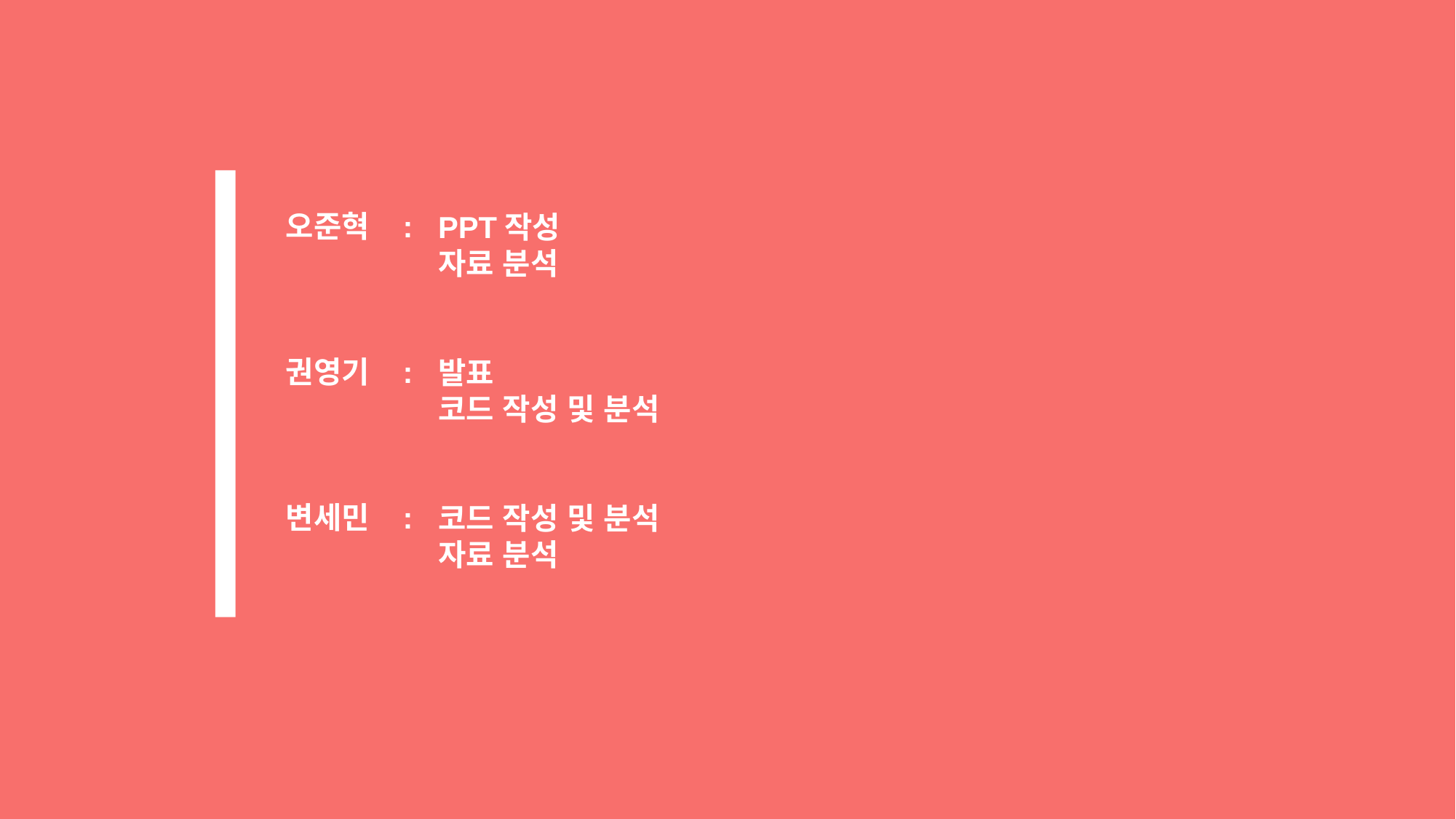

오준혁   :

권영기   :

변세민   :

PPT작성
자료 분석

발표
코드 작성 및 분석

코드 작성 및 분석
자료 분석